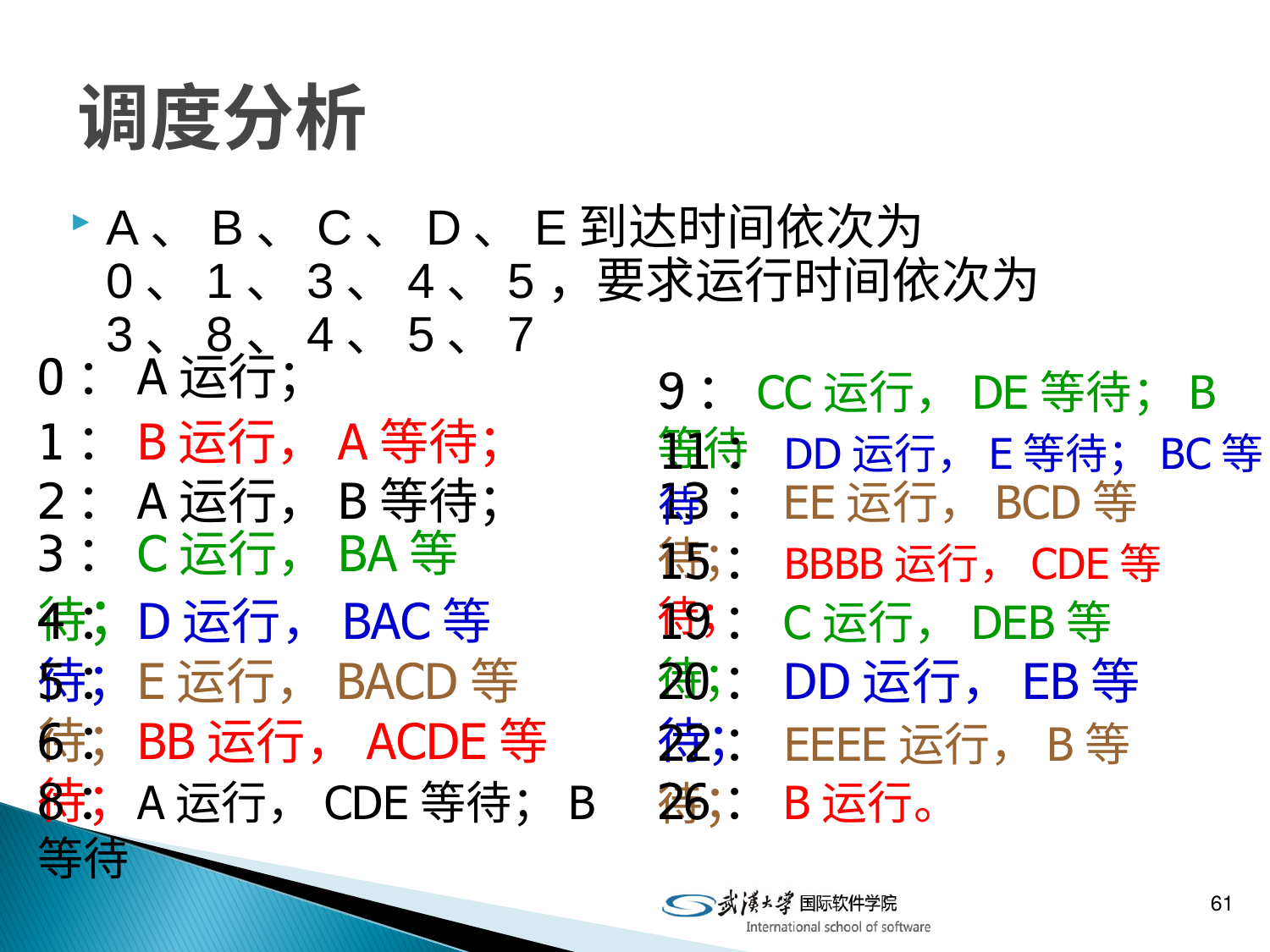

# 调度分析
A、B、C、D、E到达时间依次为0、1、3、4、5，要求运行时间依次为3、8、4、5、7
0：A运行；
9：CC运行，DE等待；B等待
1：B运行，A等待；
11：DD运行，E等待；BC等待
2：A运行，B等待；
13：EE运行，BCD等待；
3：C运行，BA等待；
15：BBBB运行，CDE等待；
4：D运行，BAC等待；
19：C运行，DEB等待；
5：E运行，BACD等待；
20：DD运行，EB等待；
6：BB运行，ACDE等待；
22：EEEE运行，B等待；
8：A运行，CDE等待；B等待
26：B运行。